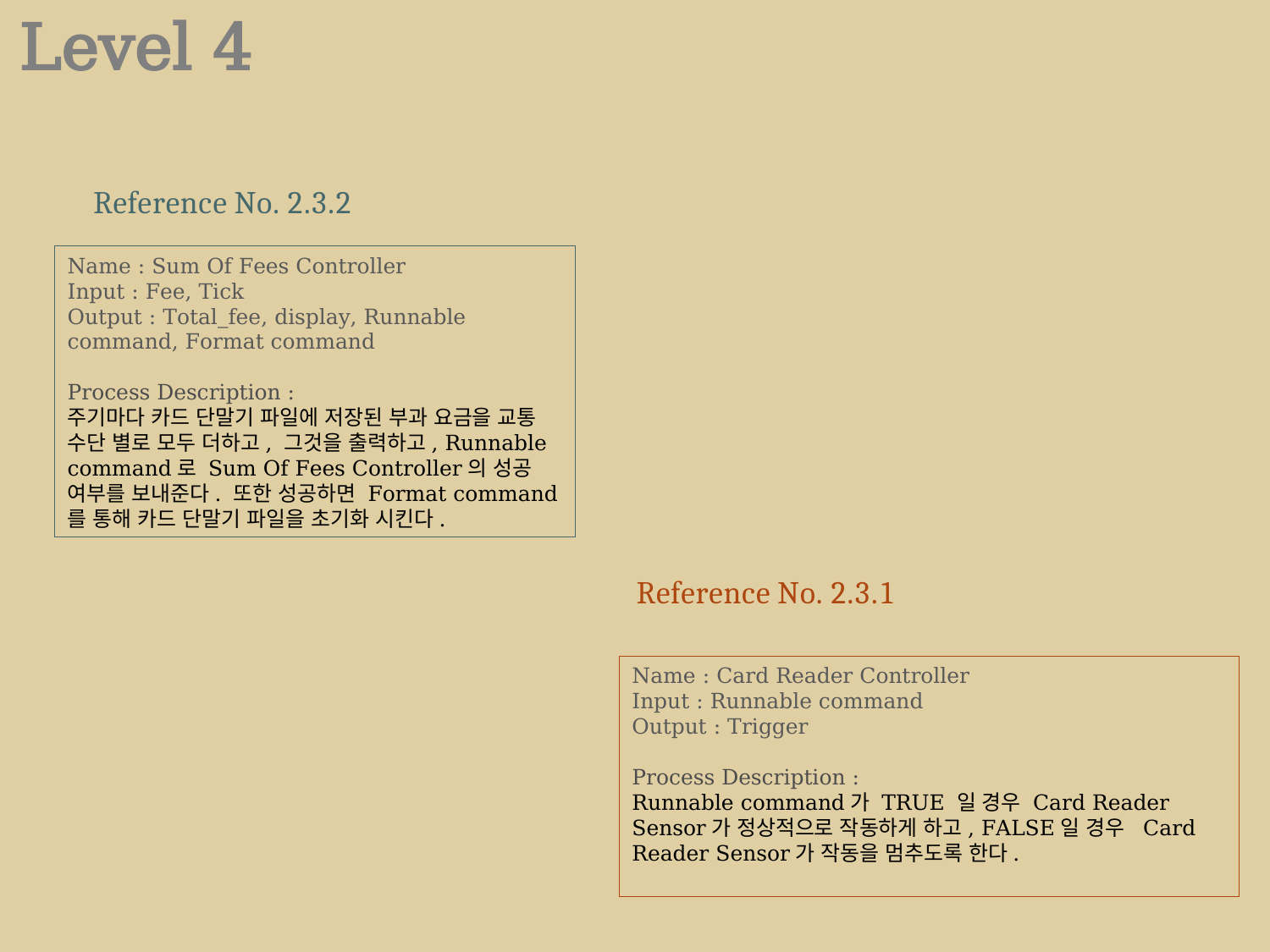

Level 4
Reference No. 2.3.2
Name : Sum Of Fees Controller
Input : Fee, Tick
Output : Total_fee, display, Runnable command, Format command

Process Description :
주기마다 카드 단말기 파일에 저장된 부과 요금을 교통 수단 별로 모두 더하고, 그것을 출력하고, Runnable command로 Sum Of Fees Controller의 성공 여부를 보내준다. 또한 성공하면 Format command 를 통해 카드 단말기 파일을 초기화 시킨다.
Reference No. 2.3.1
Name : Card Reader Controller
Input : Runnable command
Output : Trigger

Process Description :
Runnable command가 TRUE 일 경우 Card Reader Sensor가 정상적으로 작동하게 하고, FALSE일 경우  Card Reader Sensor가 작동을 멈추도록 한다.